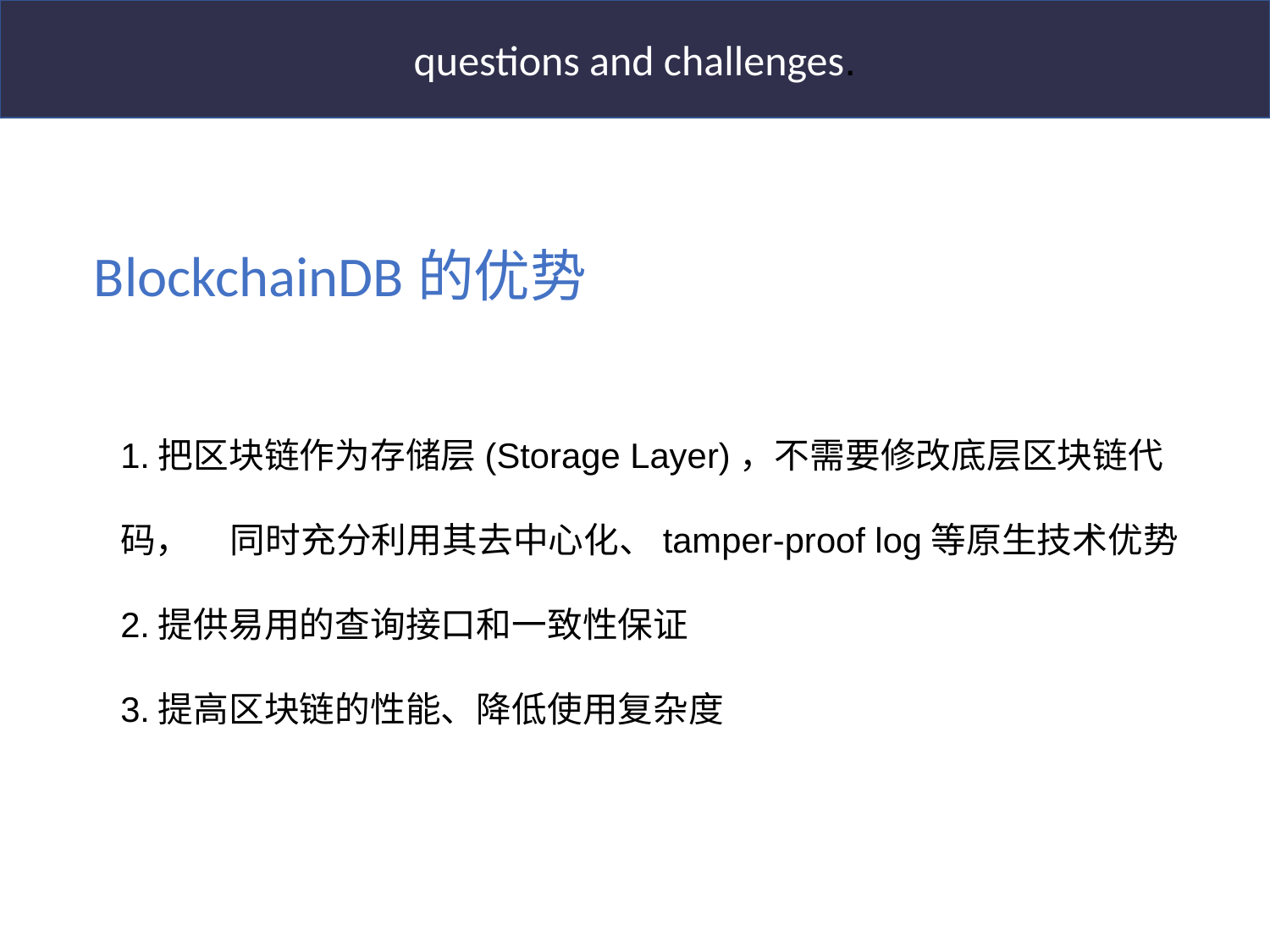

questions and challenges.
BlockchainDB的优势
1.把区块链作为存储层(Storage Layer)，不需要修改底层区块链代码，     同时充分利用其去中心化、tamper-proof log等原生技术优势
2.提供易用的查询接口和一致性保证
3.提高区块链的性能、降低使用复杂度